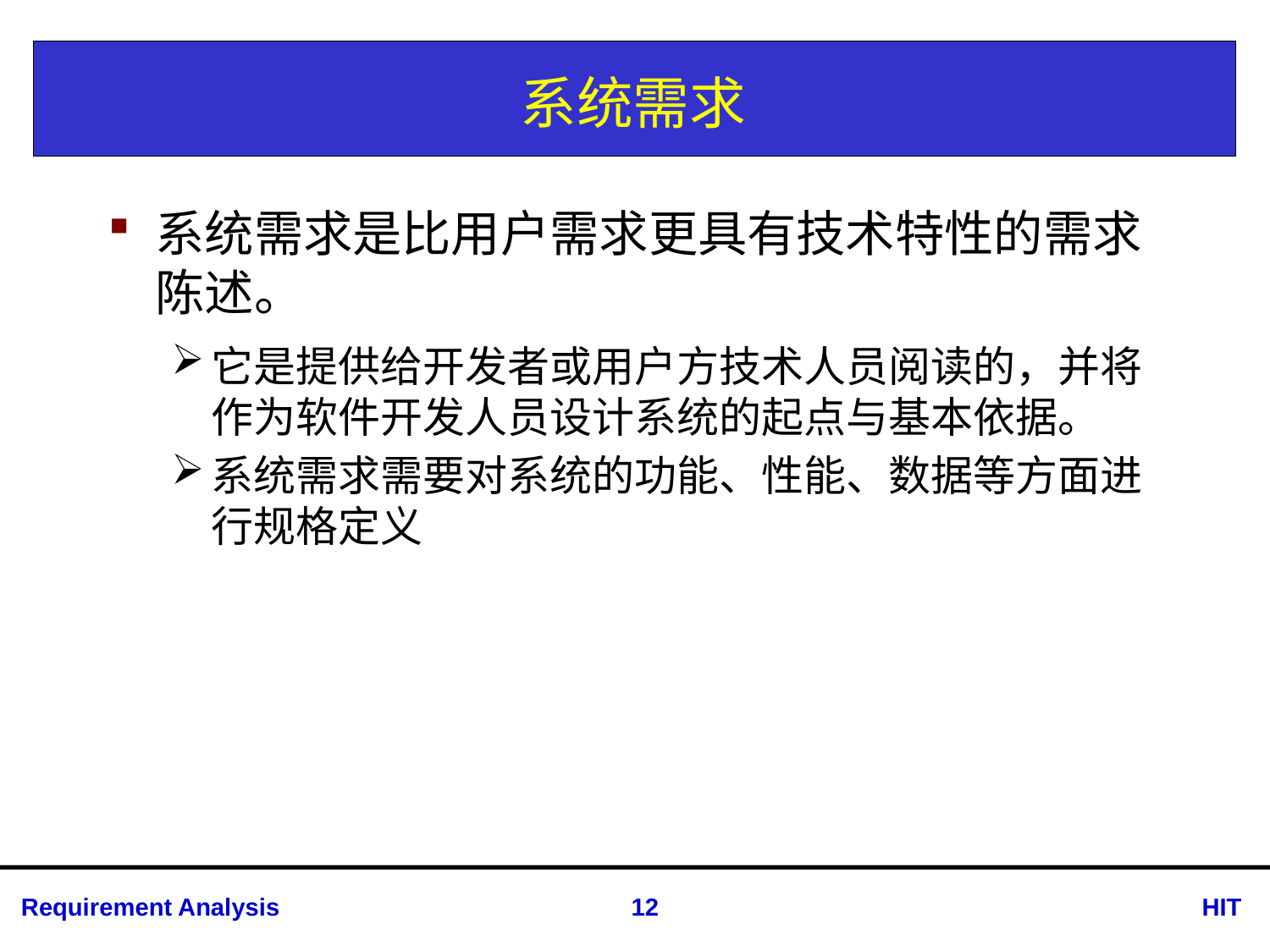

# 系统需求
系统需求是比用户需求更具有技术特性的需求陈述。
它是提供给开发者或用户方技术人员阅读的，并将作为软件开发人员设计系统的起点与基本依据。
系统需求需要对系统的功能、性能、数据等方面进行规格定义